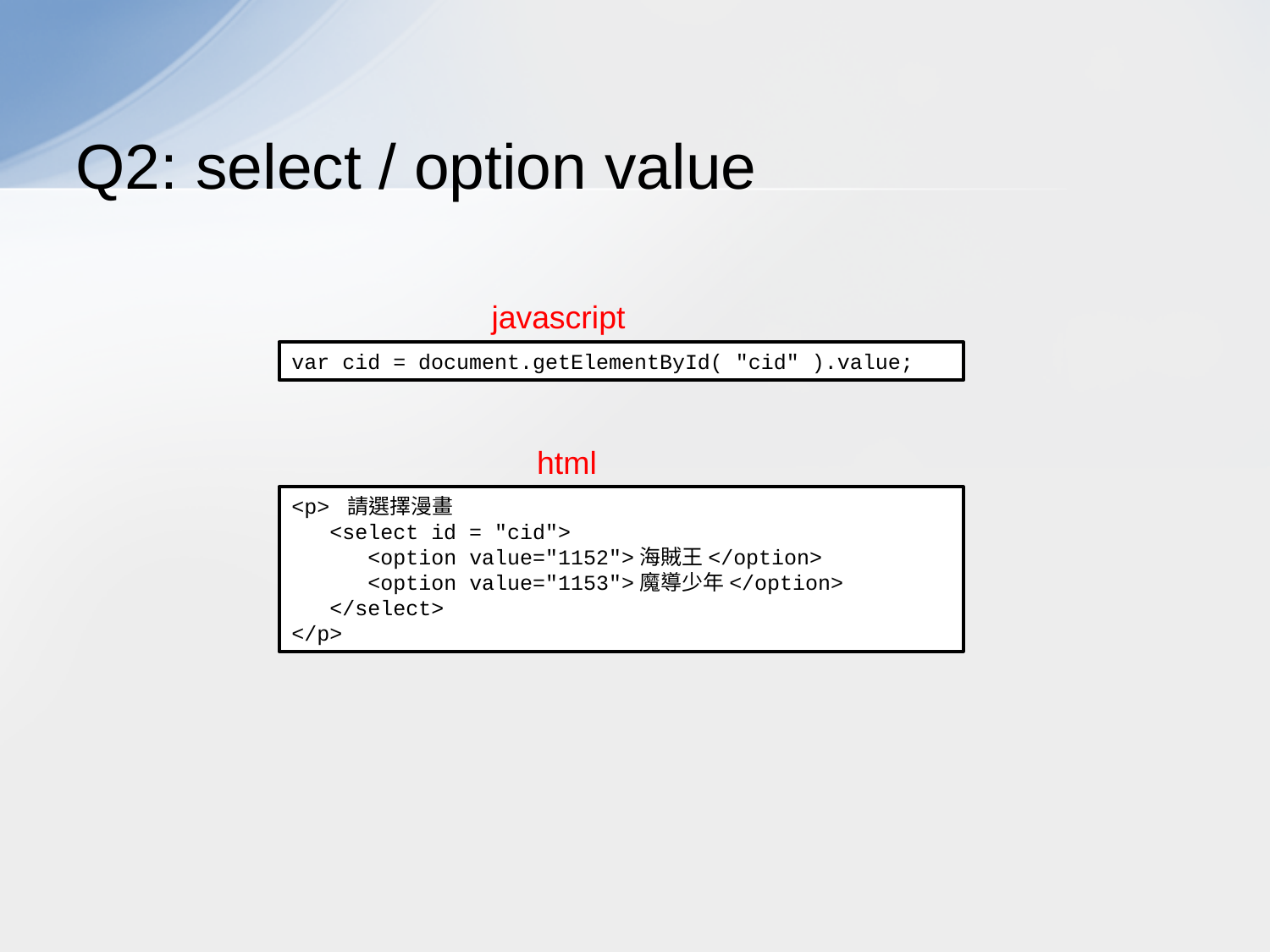

# Q2: select / option value

javascript
var cid = document.getElementById( "cid" ).value;
html
<p> 請選擇漫畫
   <select id = "cid">
      <option value="1152">海賊王</option>
      <option value="1153">魔導少年</option>
   </select>
</p>